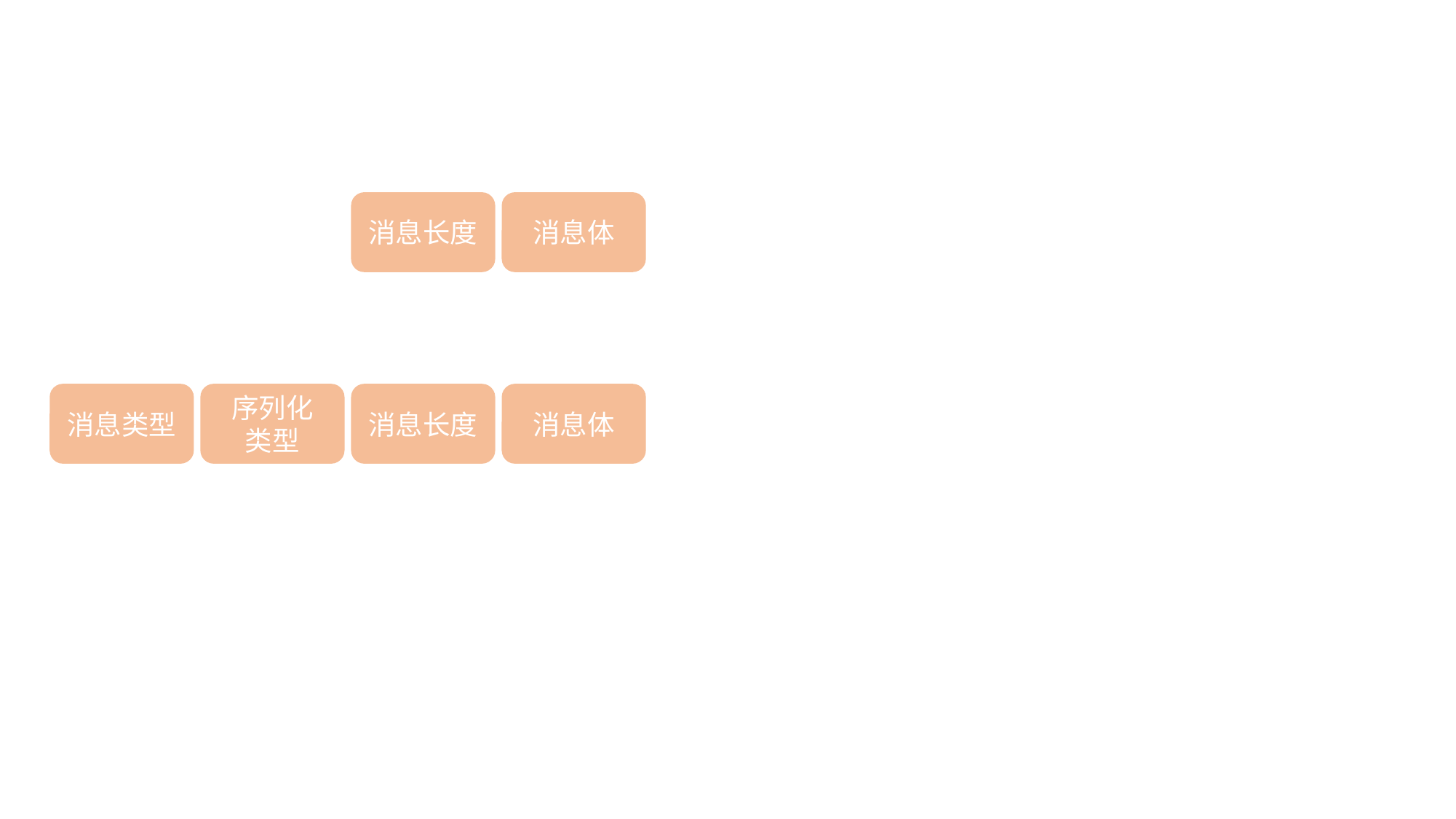

消息长度
消息体
消息类型
序列化
类型
消息长度
消息体